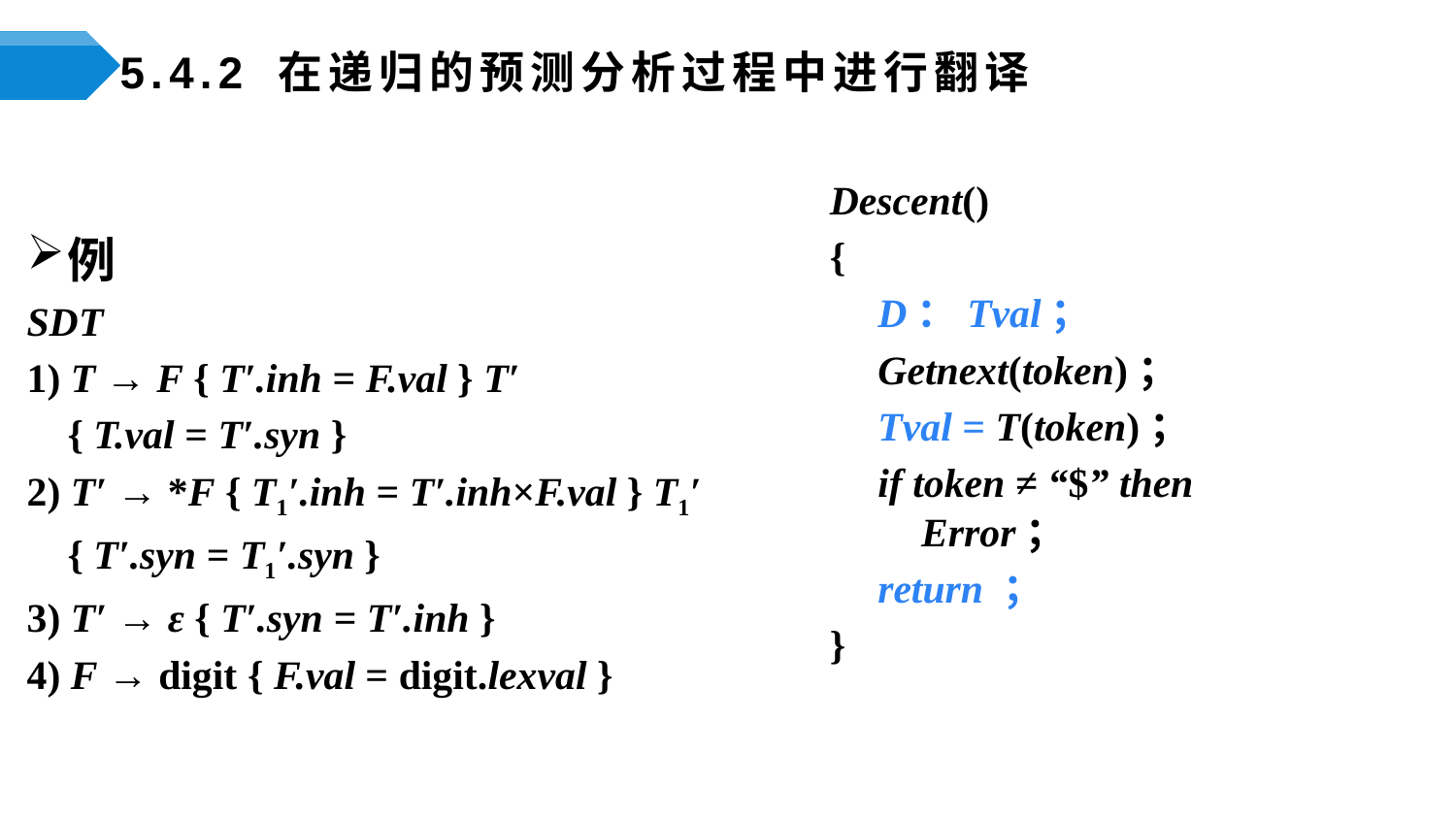

# 5.4.2 在递归的预测分析过程中进行翻译
Descent()
{
D：Tval；
Getnext(token)；
Tval = T(token)；
if token ≠ “$” then Error；
return ；
}

例
SDT
1) T → F { T′.inh = F.val } T′
	{ T.val = T′.syn }
2) T′ → *F { T1′.inh = T′.inh×F.val } T1′
	{ T′.syn = T1′.syn }
3) T′ → ε { T′.syn = T′.inh }
4) F → digit { F.val = digit.lexval }